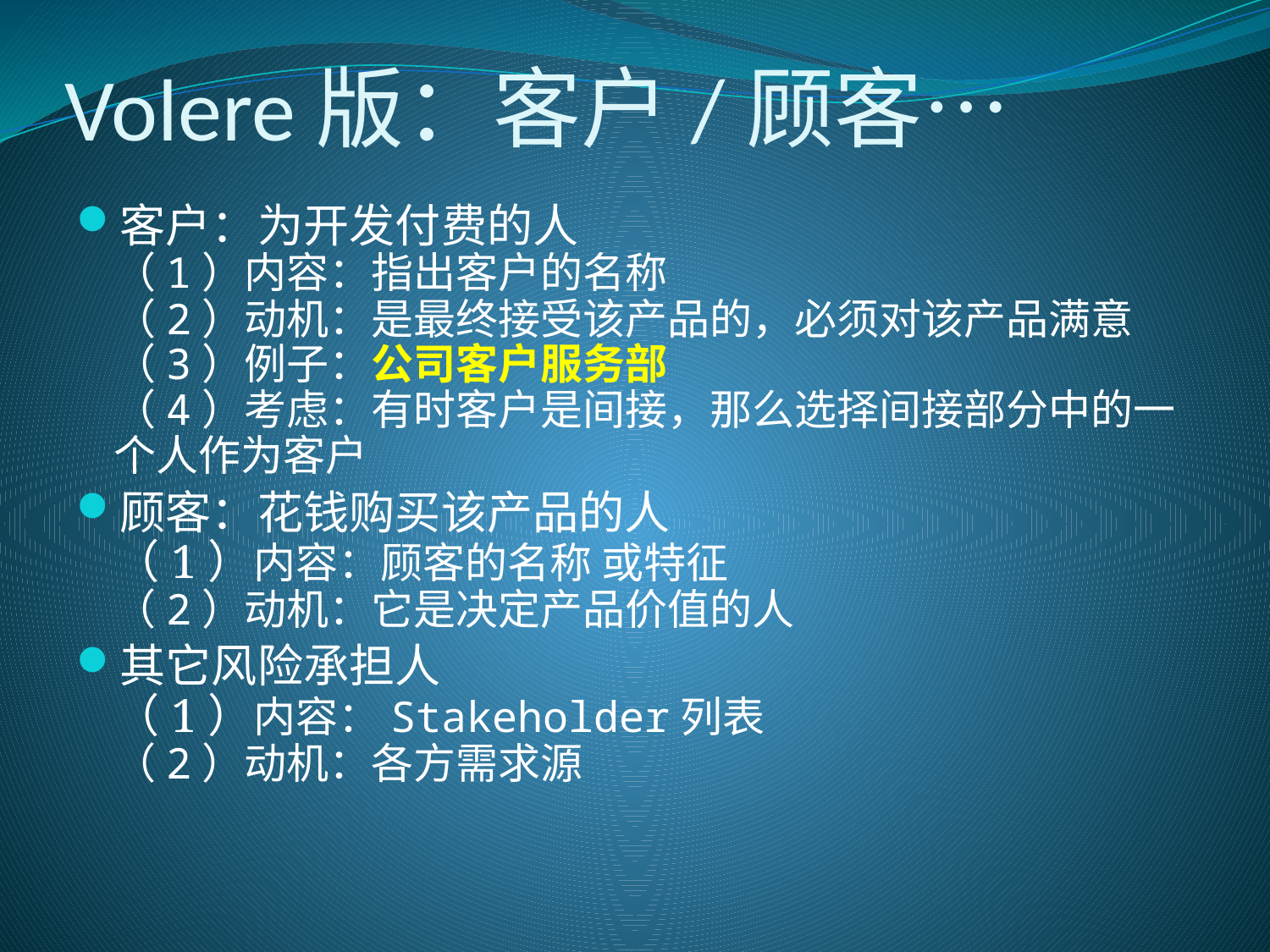

# Volere版：客户/顾客…
客户：为开发付费的人
（1）内容：指出客户的名称
（2）动机：是最终接受该产品的，必须对该产品满意
（3）例子：公司客户服务部
（4）考虑：有时客户是间接，那么选择间接部分中的一个人作为客户
顾客：花钱购买该产品的人
（1）内容：顾客的名称 或特征
（2）动机：它是决定产品价值的人
其它风险承担人
（1）内容：Stakeholder列表
（2）动机：各方需求源